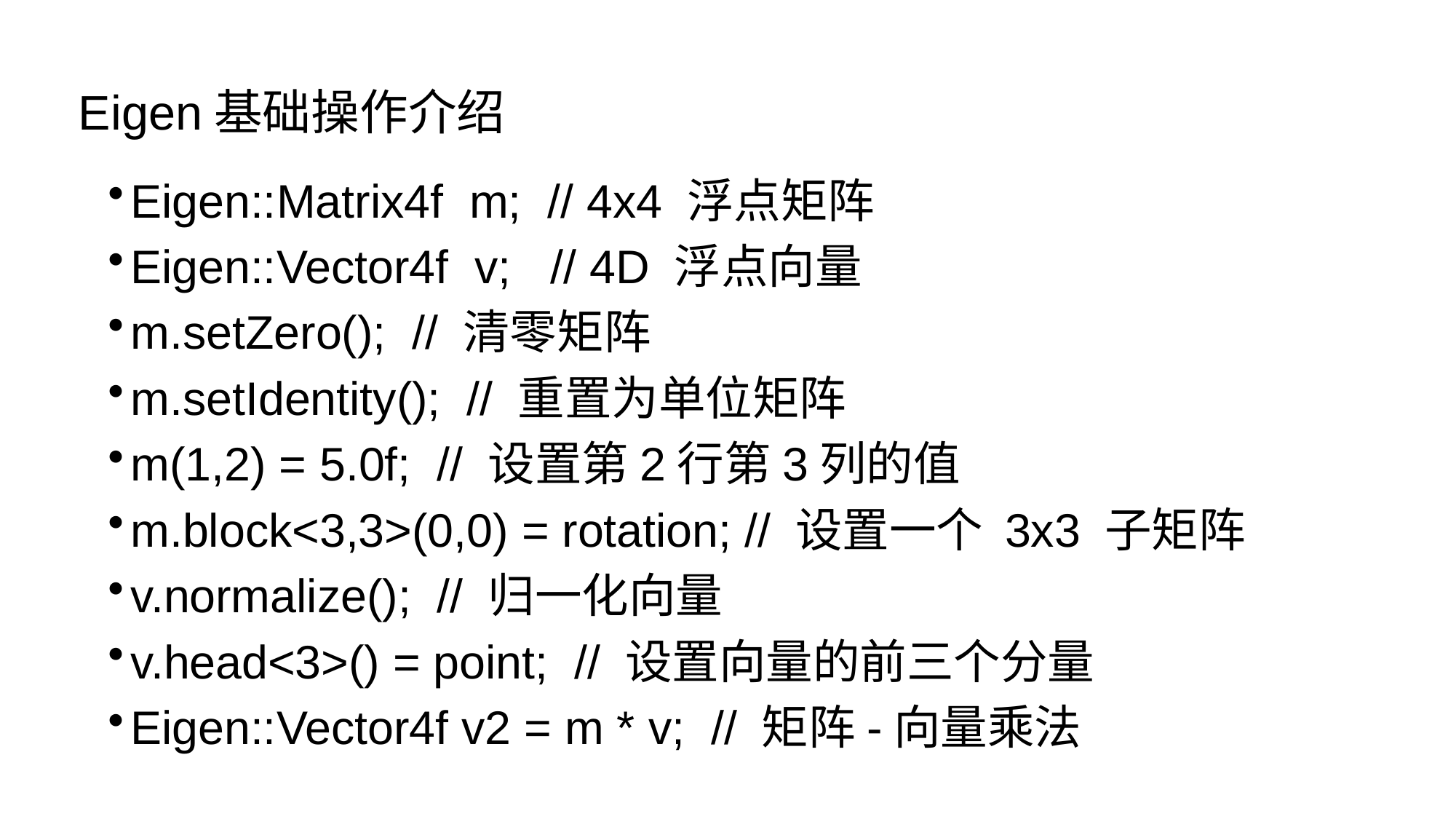

Eigen基础操作介绍
Eigen::Matrix4f  m;  // 4x4 浮点矩阵
Eigen::Vector4f  v;   // 4D 浮点向量
m.setZero();  // 清零矩阵
m.setIdentity();  // 重置为​​单位矩阵​​
m(1,2) = 5.0f;  // 设置第2行第3列的值
m.block<3,3>(0,0) = rotation; // 设置一个 3x3 子矩阵
v.normalize();  // 归一化向量
v.head<3>() = point;  // 设置向量的前三个分量
Eigen::Vector4f v2 = m * v;  // 矩阵-向量乘法